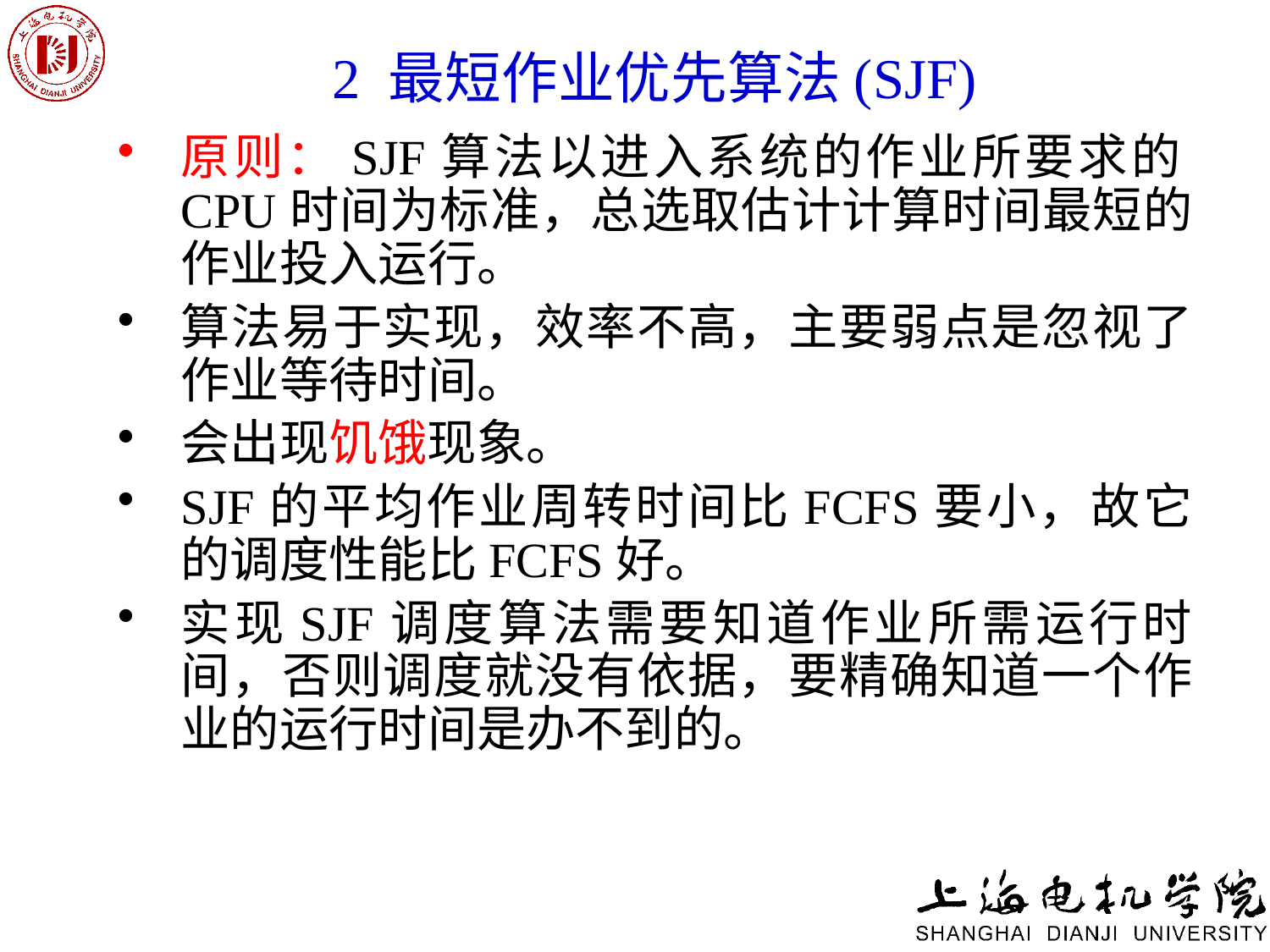

# 2 最短作业优先算法(SJF)
原则：SJF算法以进入系统的作业所要求的CPU时间为标准，总选取估计计算时间最短的作业投入运行。
算法易于实现，效率不高，主要弱点是忽视了作业等待时间。
会出现饥饿现象。
SJF的平均作业周转时间比FCFS要小，故它的调度性能比FCFS好。
实现SJF调度算法需要知道作业所需运行时间，否则调度就没有依据，要精确知道一个作业的运行时间是办不到的。